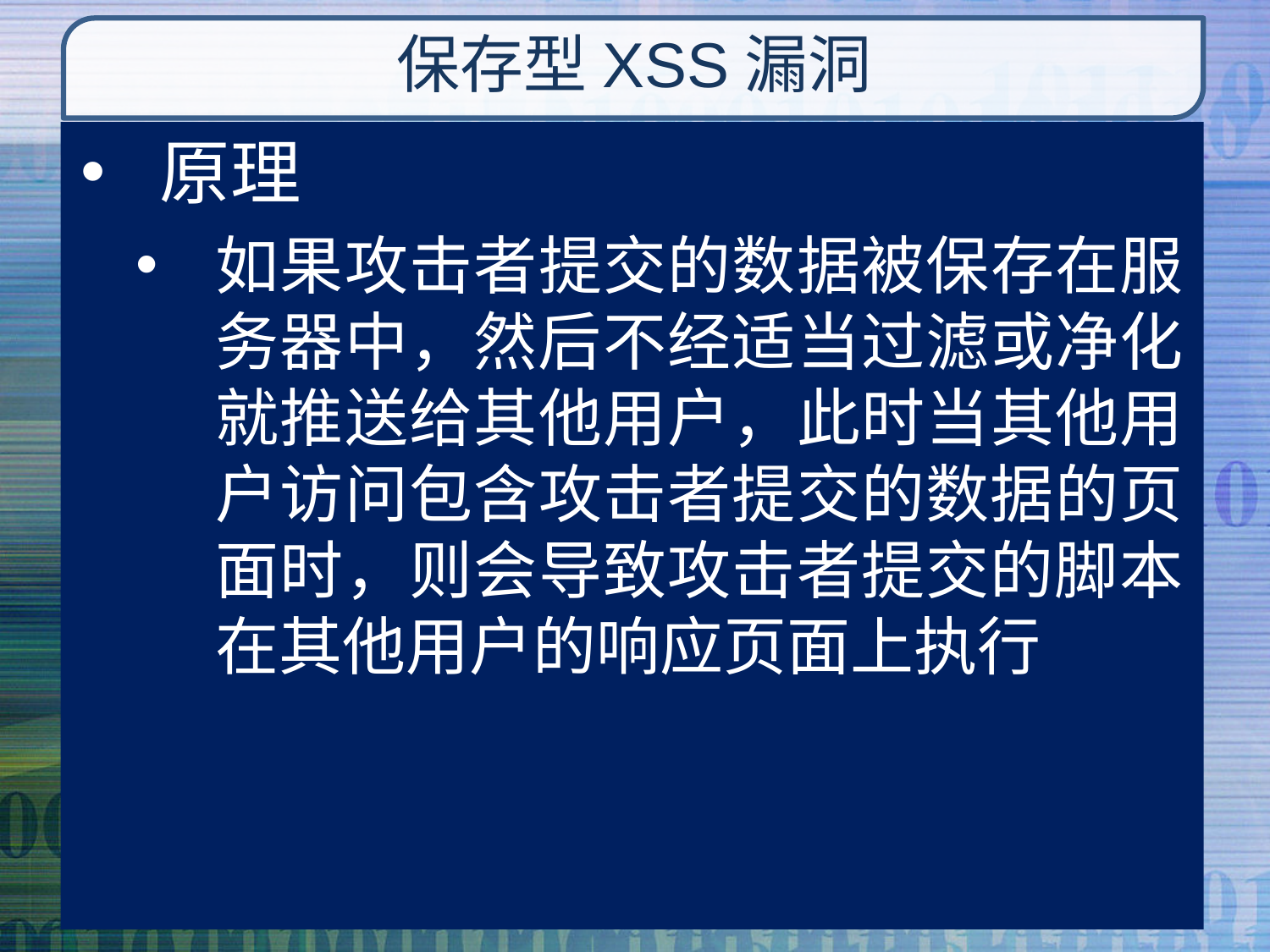

# 保存型XSS漏洞
原理
如果攻击者提交的数据被保存在服务器中，然后不经适当过滤或净化就推送给其他用户，此时当其他用户访问包含攻击者提交的数据的页面时，则会导致攻击者提交的脚本在其他用户的响应页面上执行